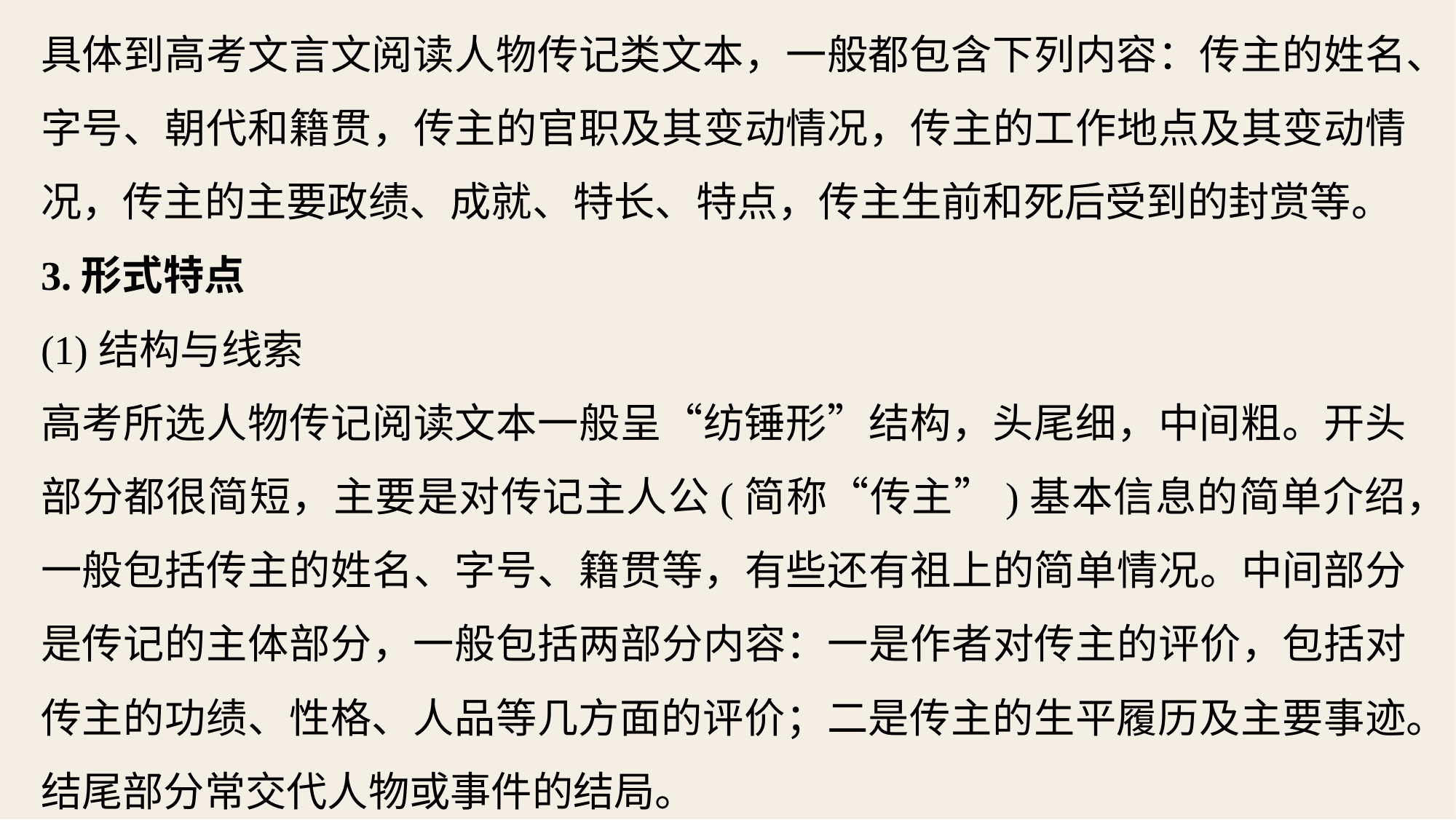

具体到高考文言文阅读人物传记类文本，一般都包含下列内容：传主的姓名、字号、朝代和籍贯，传主的官职及其变动情况，传主的工作地点及其变动情况，传主的主要政绩、成就、特长、特点，传主生前和死后受到的封赏等。
3.形式特点
(1)结构与线索
高考所选人物传记阅读文本一般呈“纺锤形”结构，头尾细，中间粗。开头部分都很简短，主要是对传记主人公(简称“传主”)基本信息的简单介绍，一般包括传主的姓名、字号、籍贯等，有些还有祖上的简单情况。中间部分是传记的主体部分，一般包括两部分内容：一是作者对传主的评价，包括对传主的功绩、性格、人品等几方面的评价；二是传主的生平履历及主要事迹。结尾部分常交代人物或事件的结局。